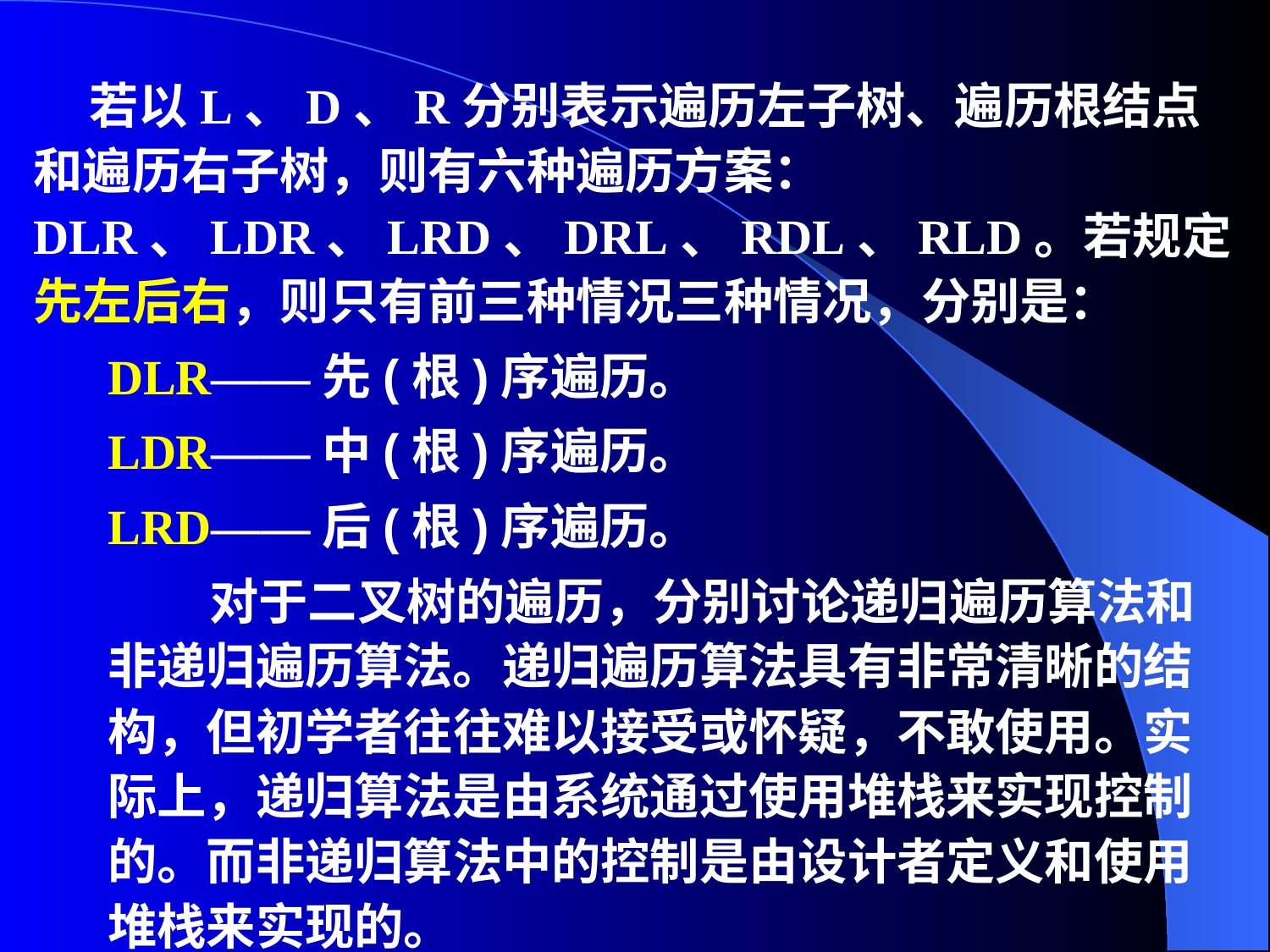

若以L、D、R分别表示遍历左子树、遍历根结点和遍历右子树，则有六种遍历方案：DLR、LDR、LRD、DRL、RDL、RLD。若规定先左后右，则只有前三种情况三种情况，分别是：
DLR——先(根)序遍历。
LDR——中(根)序遍历。
LRD——后(根)序遍历。
        对于二叉树的遍历，分别讨论递归遍历算法和非递归遍历算法。递归遍历算法具有非常清晰的结构，但初学者往往难以接受或怀疑，不敢使用。实际上，递归算法是由系统通过使用堆栈来实现控制的。而非递归算法中的控制是由设计者定义和使用堆栈来实现的。